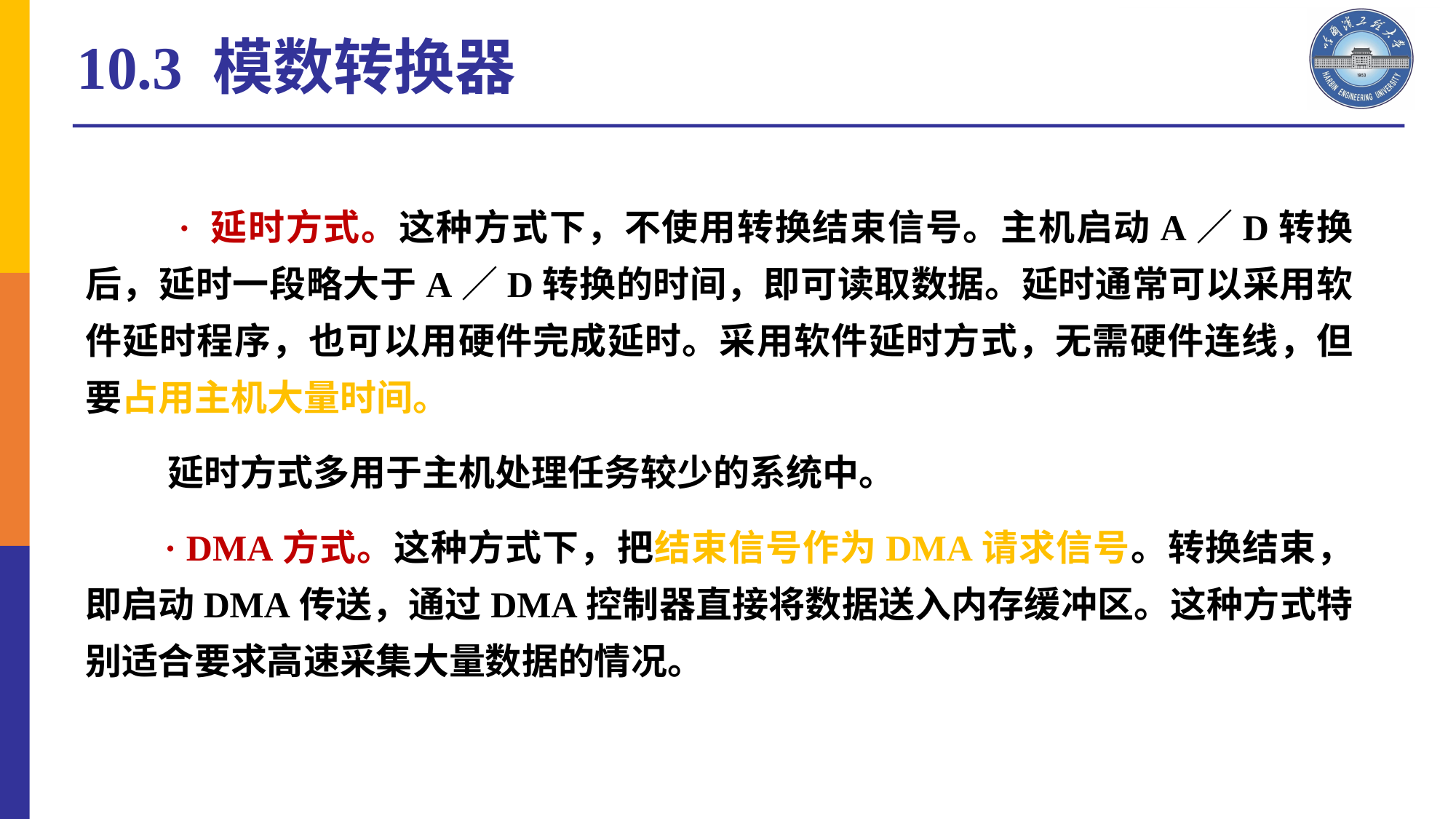

10.3 模数转换器
         · 延时方式。这种方式下，不使用转换结束信号。主机启动A／D转换后，延时一段略大于A／D转换的时间，即可读取数据。延时通常可以采用软件延时程序，也可以用硬件完成延时。采用软件延时方式，无需硬件连线，但要占用主机大量时间。
         延时方式多用于主机处理任务较少的系统中。
        · DMA方式。这种方式下，把结束信号作为DMA请求信号。转换结束，即启动DMA传送，通过DMA控制器直接将数据送入内存缓冲区。这种方式特别适合要求高速采集大量数据的情况。